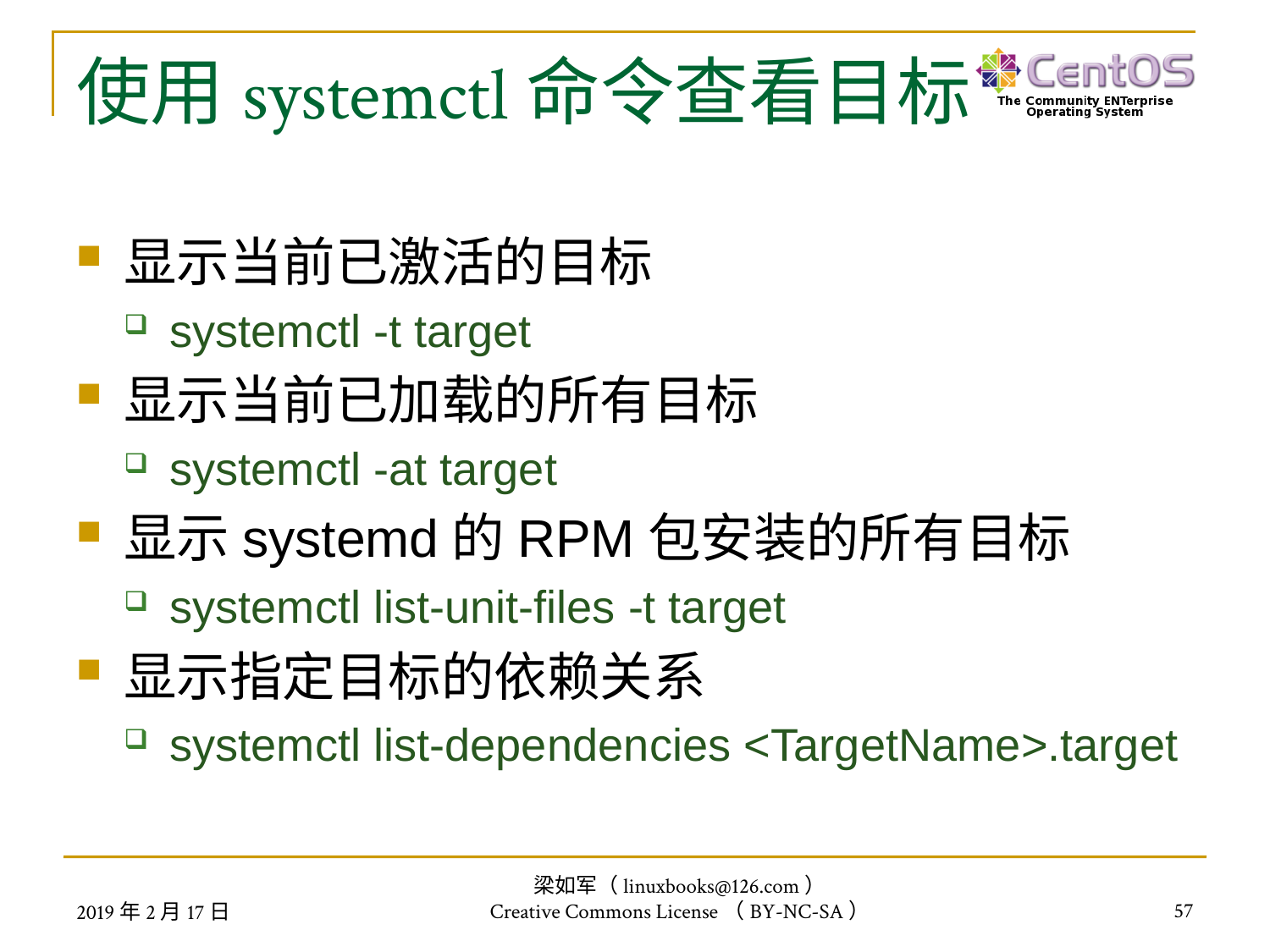

# 使用systemctl命令查看目标
显示当前已激活的目标
systemctl -t target
显示当前已加载的所有目标
systemctl -at target
显示systemd的RPM包安装的所有目标
systemctl list-unit-files -t target
显示指定目标的依赖关系
systemctl list-dependencies <TargetName>.target
梁如军（linuxbooks@126.com）
Creative Commons License（BY-NC-SA）
2019年2月17日
57